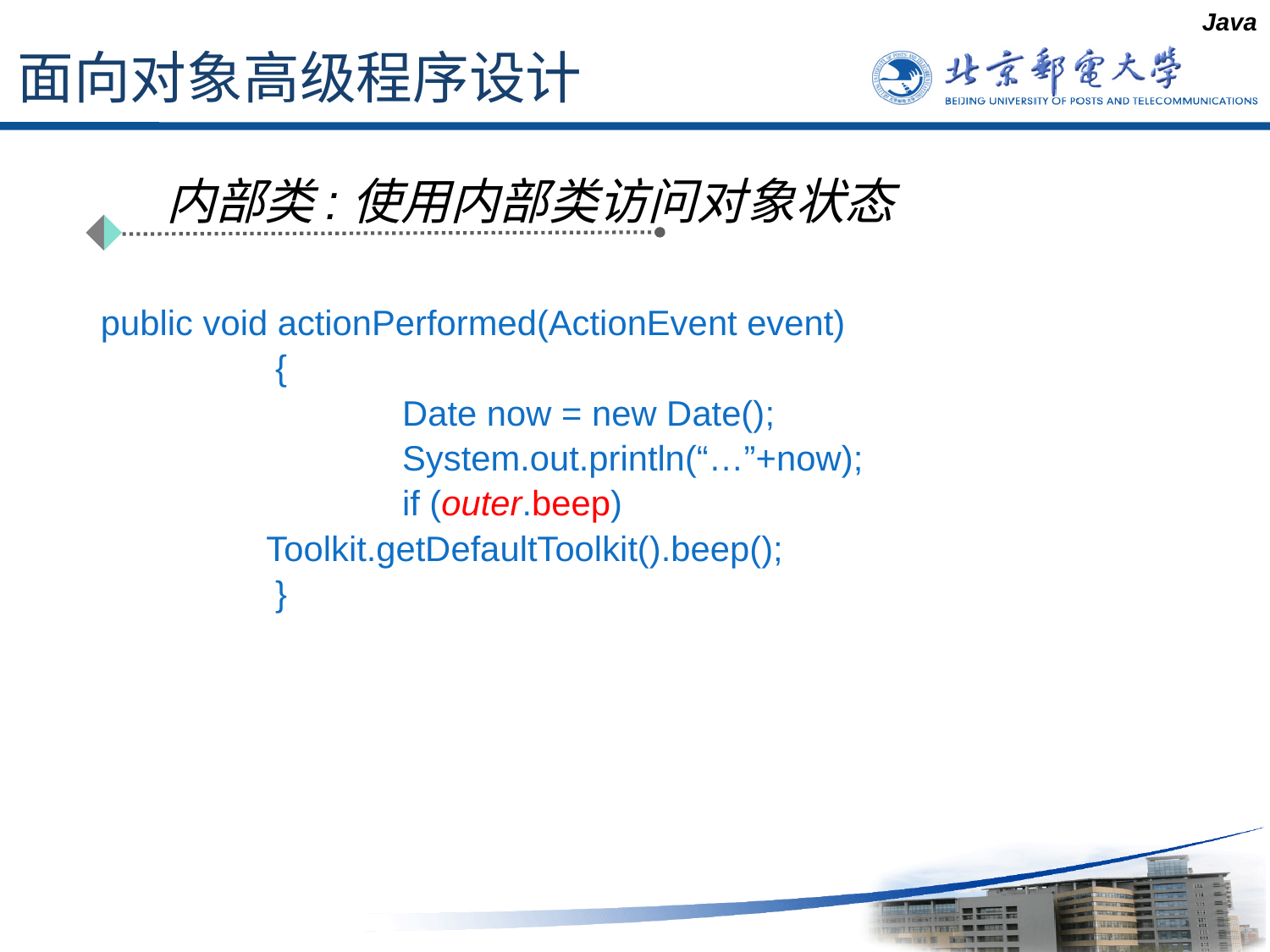

Java
# 面向对象高级程序设计

内部类:使用内部类访问对象状态

public void actionPerformed(ActionEvent event)
		{
			Date now = new Date();
			System.out.println(“…”+now);
			if (outer.beep)
                 Toolkit.getDefaultToolkit().beep();
		}